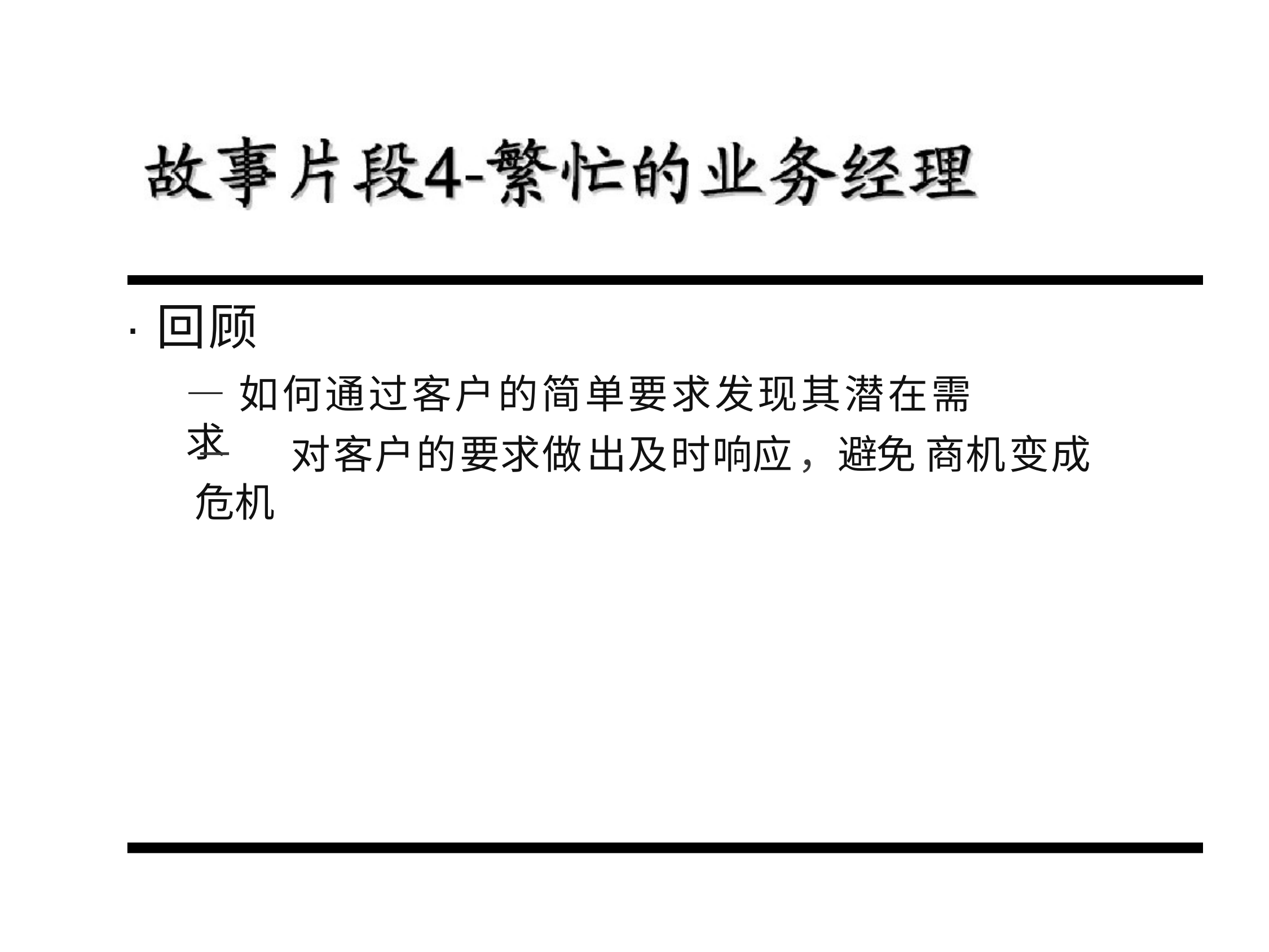

·回顾
—如何通过客户的简单要求发现其潜在需求
－ 对客户的要求做出及时响应，避免 商机变成危机